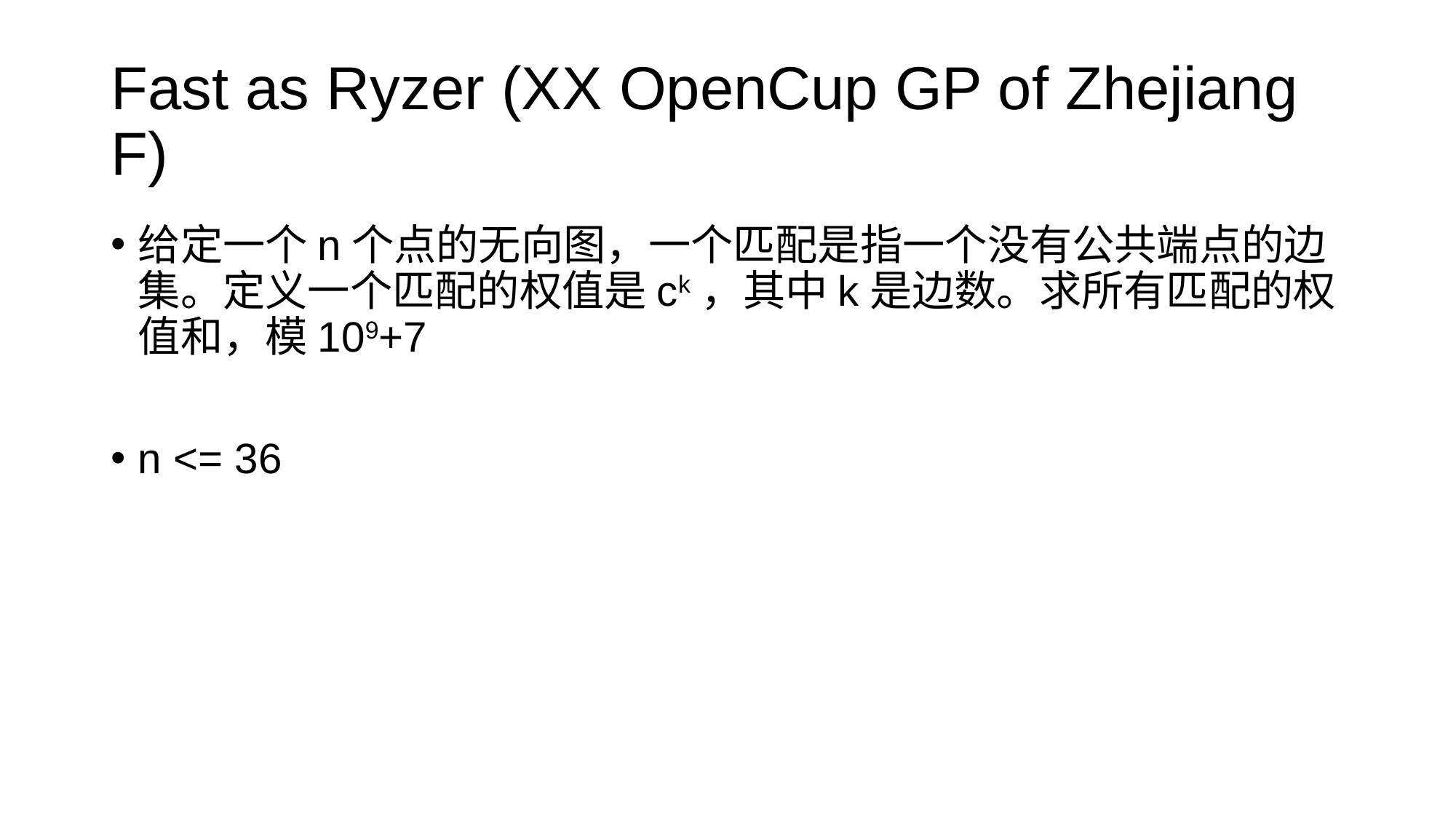

# Fast as Ryzer (XX OpenCup GP of Zhejiang F)
给定一个n个点的无向图，一个匹配是指一个没有公共端点的边集。定义一个匹配的权值是ck，其中k是边数。求所有匹配的权值和，模109+7

n <= 36